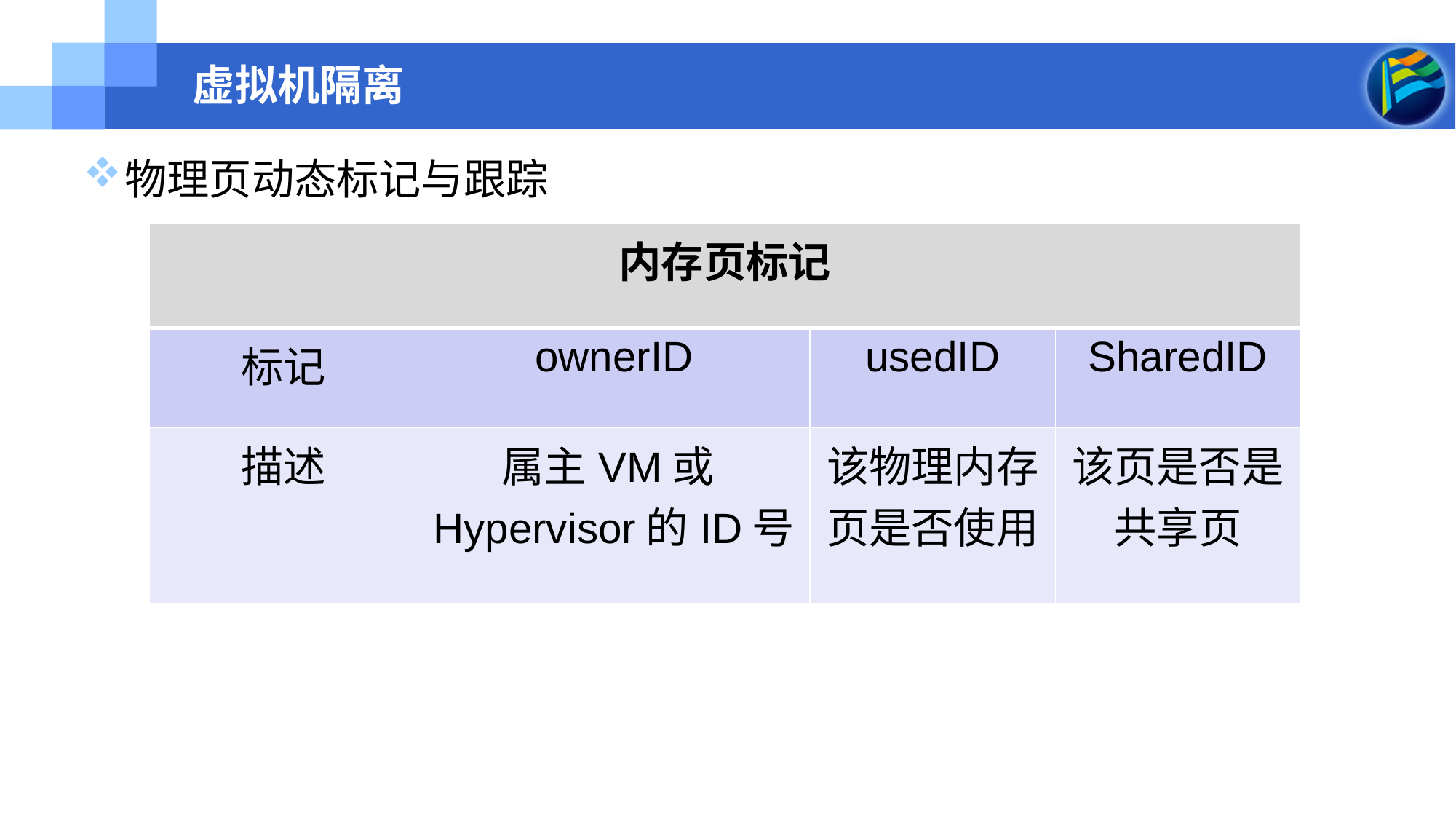

# 虚拟机隔离
物理页动态标记与跟踪

| 内存页标记 |  |  |  |
| --- | --- | --- | --- |
| 标记 | ownerID | usedID | SharedID |
| 描述 | 属主VM或Hypervisor的ID号 | 该物理内存页是否使用 | 该页是否是共享页 |
25